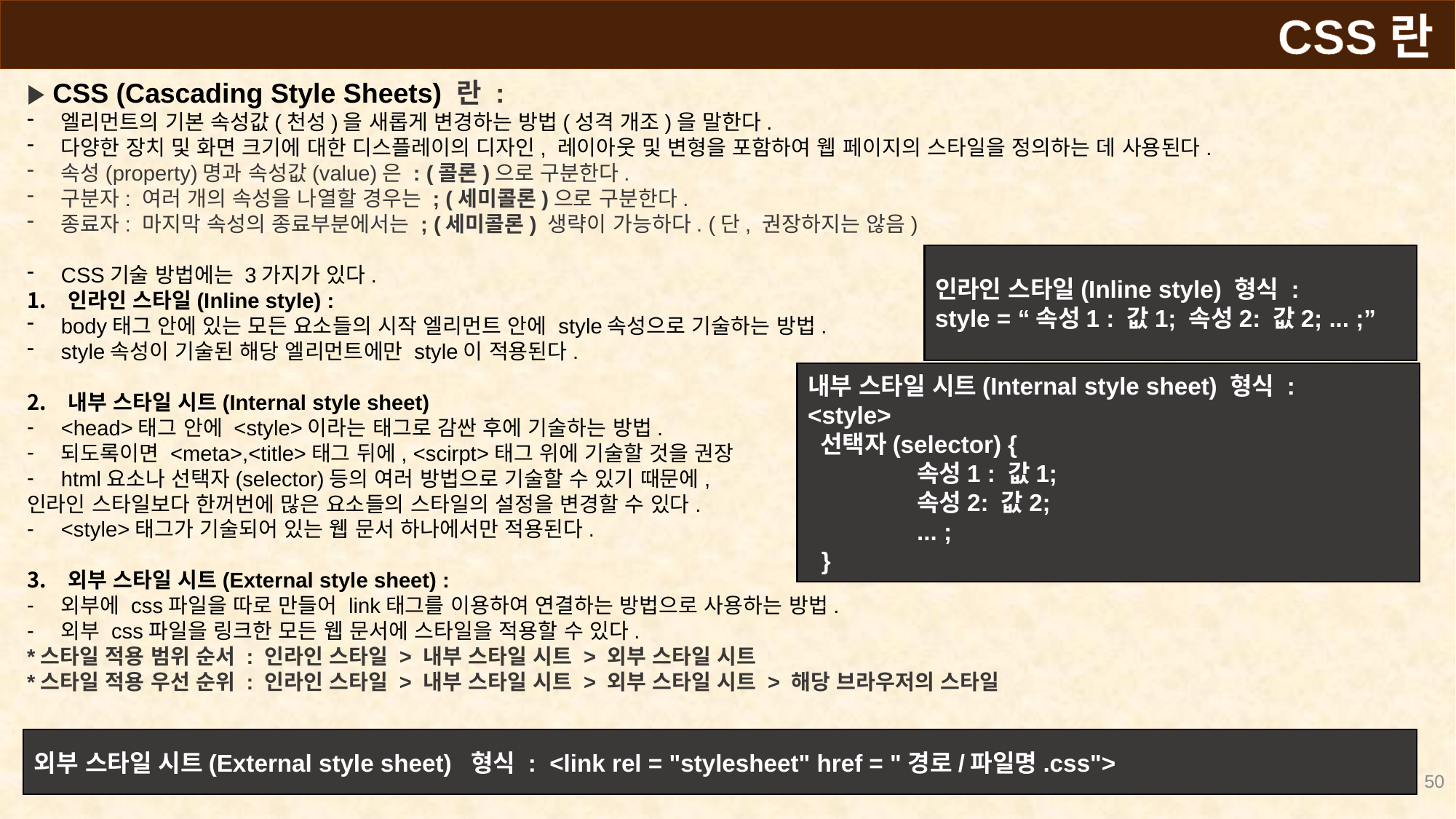

CSS란
▶ CSS (Cascading Style Sheets) 란 :
엘리먼트의 기본 속성값(천성)을 새롭게 변경하는 방법(성격 개조)을 말한다.
다양한 장치 및 화면 크기에 대한 디스플레이의 디자인, 레이아웃 및 변형을 포함하여 웹 페이지의 스타일을 정의하는 데 사용된다.
속성(property)명과 속성값(value)은 : (콜론)으로 구분한다.
구분자: 여러 개의 속성을 나열할 경우는 ; (세미콜론)으로 구분한다.
종료자: 마지막 속성의 종료부분에서는 ; (세미콜론) 생략이 가능하다. (단, 권장하지는 않음)

CSS기술 방법에는 3가지가 있다.
인라인 스타일(Inline style) :
body태그 안에 있는 모든 요소들의 시작 엘리먼트 안에 style속성으로 기술하는 방법.
style속성이 기술된 해당 엘리먼트에만 style이 적용된다.

내부 스타일 시트(Internal style sheet)
<head>태그 안에 <style>이라는 태그로 감싼 후에 기술하는 방법.
되도록이면 <meta>,<title>태그 뒤에, <scirpt>태그 위에 기술할 것을 권장
html요소나 선택자(selector)등의 여러 방법으로 기술할 수 있기 때문에,
인라인 스타일보다 한꺼번에 많은 요소들의 스타일의 설정을 변경할 수 있다.
<style>태그가 기술되어 있는 웹 문서 하나에서만 적용된다.

외부 스타일 시트(External style sheet) :
외부에 css파일을 따로 만들어 link태그를 이용하여 연결하는 방법으로 사용하는 방법.
외부 css파일을 링크한 모든 웹 문서에 스타일을 적용할 수 있다.
*스타일 적용 범위 순서 : 인라인 스타일 > 내부 스타일 시트 > 외부 스타일 시트
*스타일 적용 우선 순위 : 인라인 스타일 > 내부 스타일 시트 > 외부 스타일 시트 > 해당 브라우저의 스타일
인라인 스타일(Inline style) 형식 :
style = “속성1 : 값1; 속성2: 값2; ... ;”
내부 스타일 시트(Internal style sheet) 형식 :
<style>
 선택자(selector) {
	속성1 : 값1;
 	속성2: 값2;
	... ;
  }
외부 스타일 시트(External style sheet)  형식 :  <link rel = "stylesheet" href = "경로/파일명.css">
50